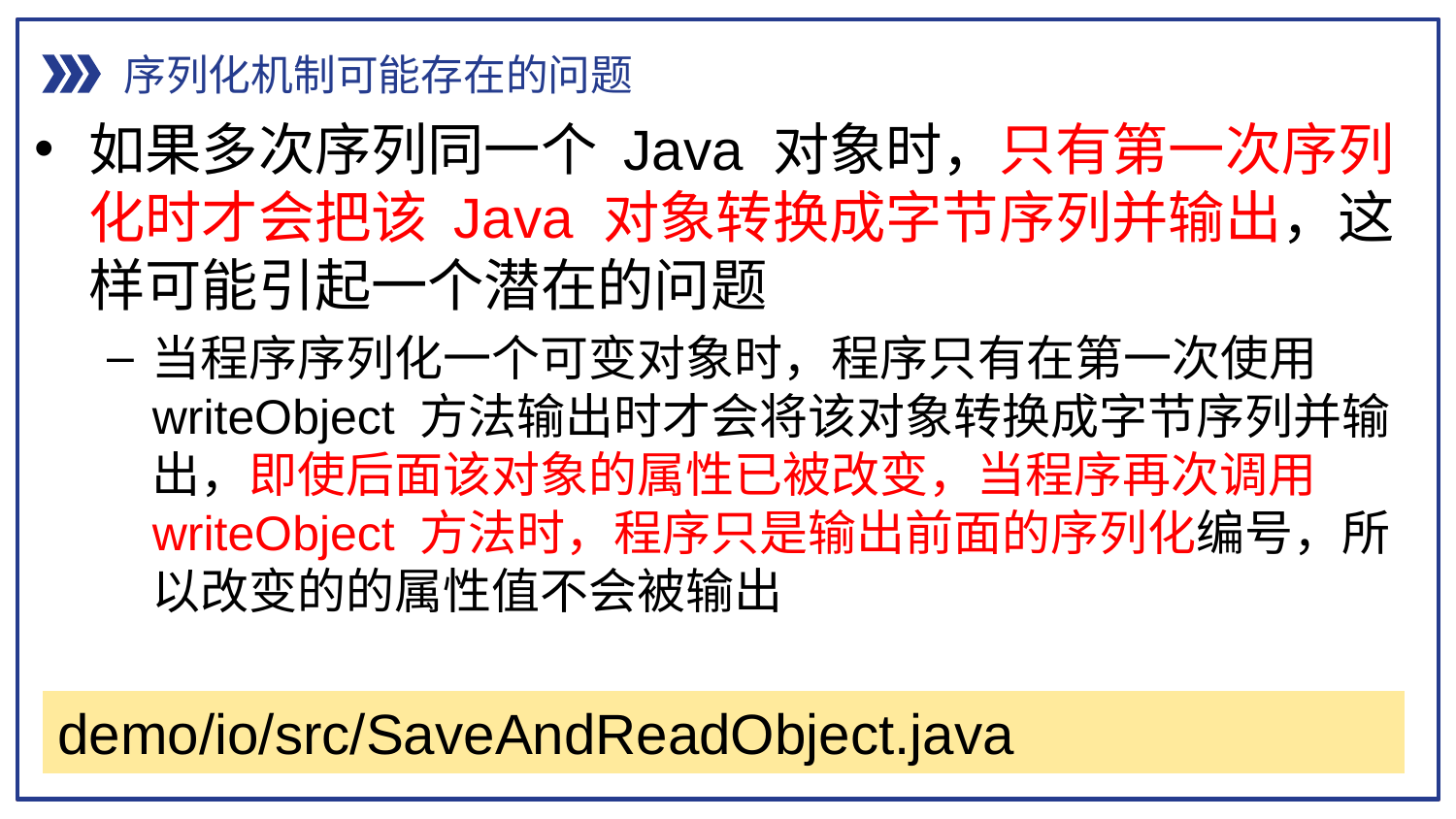

序列化机制可能存在的问题

如果多次序列同一个 Java 对象时，只有第一次序列化时才会把该 Java 对象转换成字节序列并输出，这样可能引起一个潜在的问题
当程序序列化一个可变对象时，程序只有在第一次使用writeObject 方法输出时才会将该对象转换成字节序列并输出，即使后面该对象的属性已被改变，当程序再次调用 writeObject 方法时，程序只是输出前面的序列化编号，所以改变的的属性值不会被输出
demo/io/src/SaveAndReadObject.java